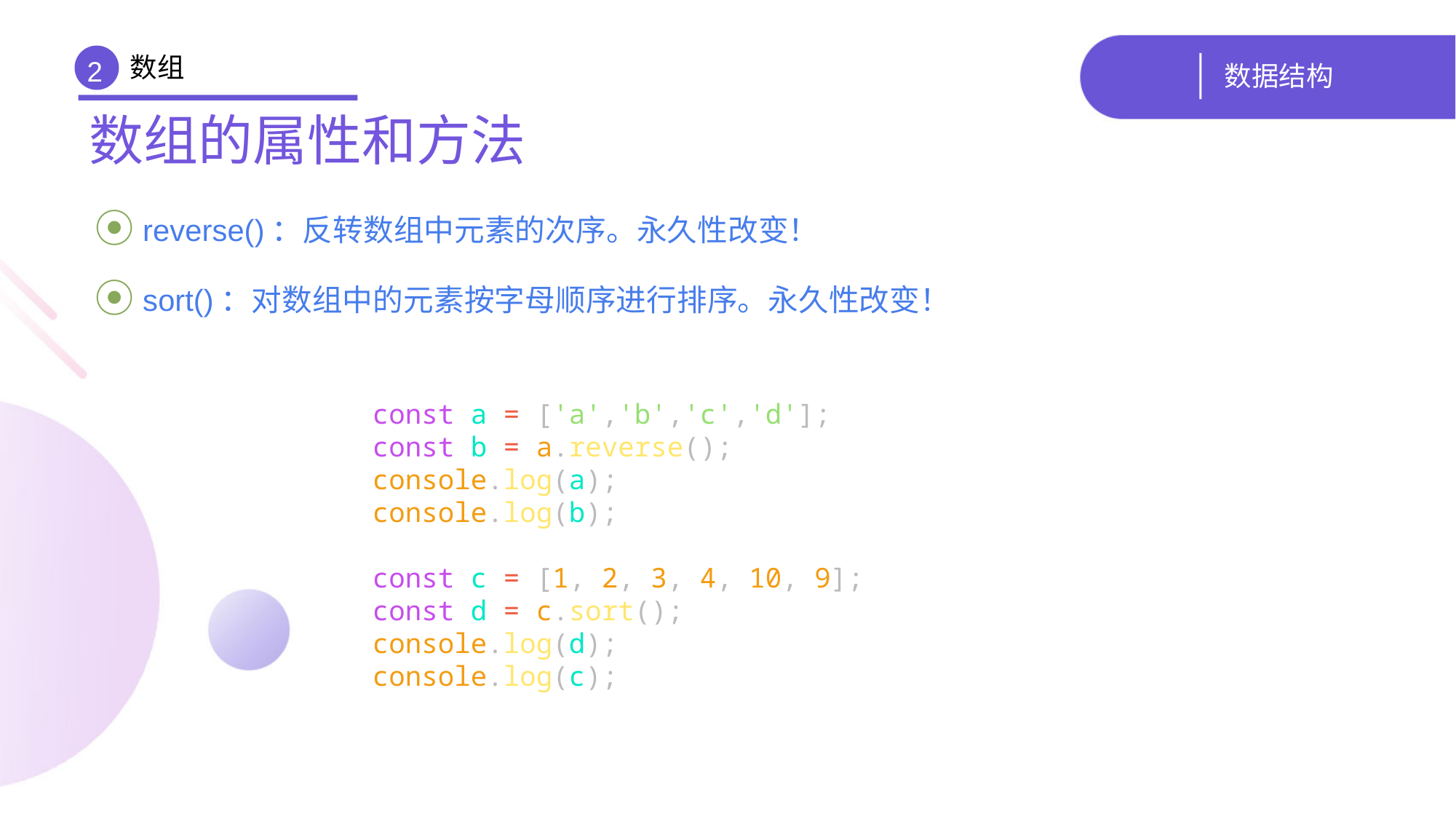

数组
# 数据结构
2
数组的属性和方法
 reverse()：反转数组中元素的次序。永久性改变！
 sort()：对数组中的元素按字母顺序进行排序。永久性改变！
const a = ['a','b','c','d'];
const b = a.reverse();
console.log(a);
console.log(b);
const c = [1, 2, 3, 4, 10, 9];
const d = c.sort();
console.log(d);
console.log(c);